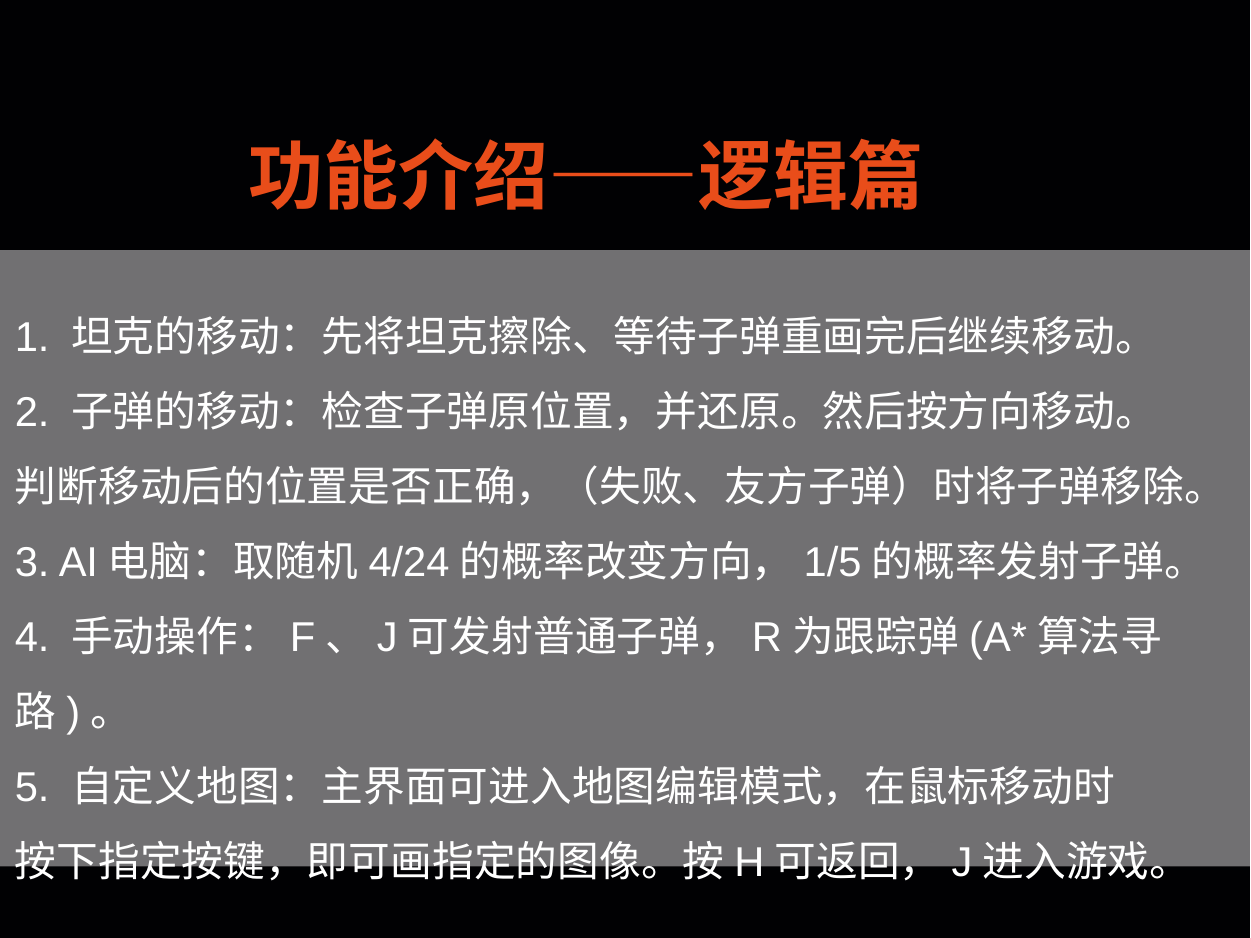

功能介绍——逻辑篇
1. 坦克的移动：先将坦克擦除、等待子弹重画完后继续移动。
2. 子弹的移动：检查子弹原位置，并还原。然后按方向移动。
判断移动后的位置是否正确，（失败、友方子弹）时将子弹移除。
3. AI电脑：取随机4/24的概率改变方向，1/5的概率发射子弹。
4. 手动操作：F、J可发射普通子弹，R为跟踪弹(A*算法寻路)。
5. 自定义地图：主界面可进入地图编辑模式，在鼠标移动时
按下指定按键，即可画指定的图像。按H可返回，J进入游戏。